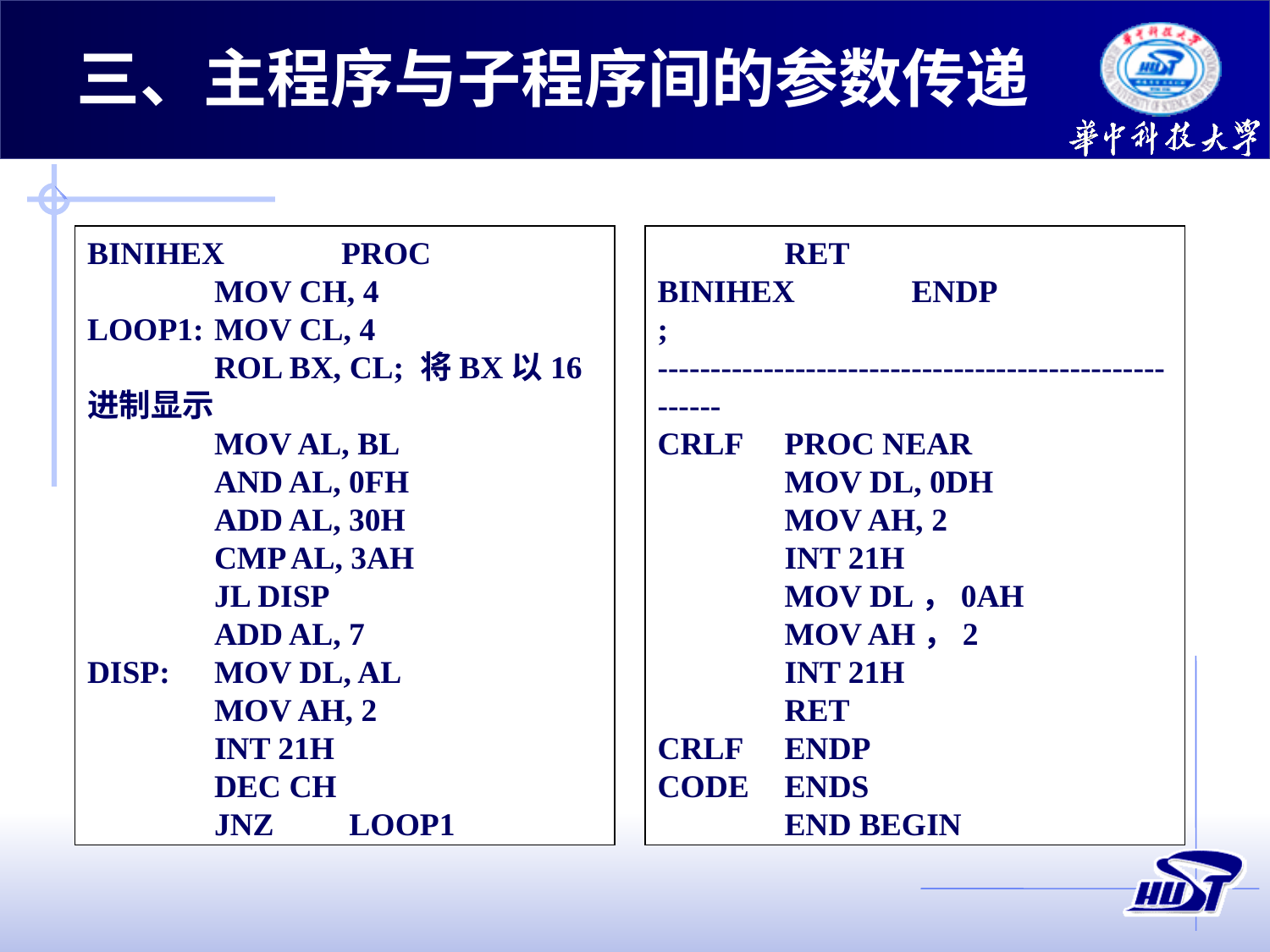

三、主程序与子程序间的参数传递
BINIHEX	PROC
	MOV CH, 4
LOOP1:	MOV CL, 4
	ROL BX, CL; 将BX以16进制显示
	MOV AL, BL
	AND AL, 0FH
	ADD AL, 30H
	CMP AL, 3AH
	JL DISP
	ADD AL, 7
DISP:	MOV DL, AL
	MOV AH, 2
	INT 21H
	DEC CH
	JNZ	 LOOP1

	RET
BINIHEX	ENDP
; ------------------------------------------------------
CRLF	PROC NEAR
	MOV DL, 0DH
	MOV AH, 2
	INT 21H
	MOV DL，0AH
	MOV AH，2
	INT 21H
	RET
CRLF	ENDP
CODE	ENDS
	END BEGIN